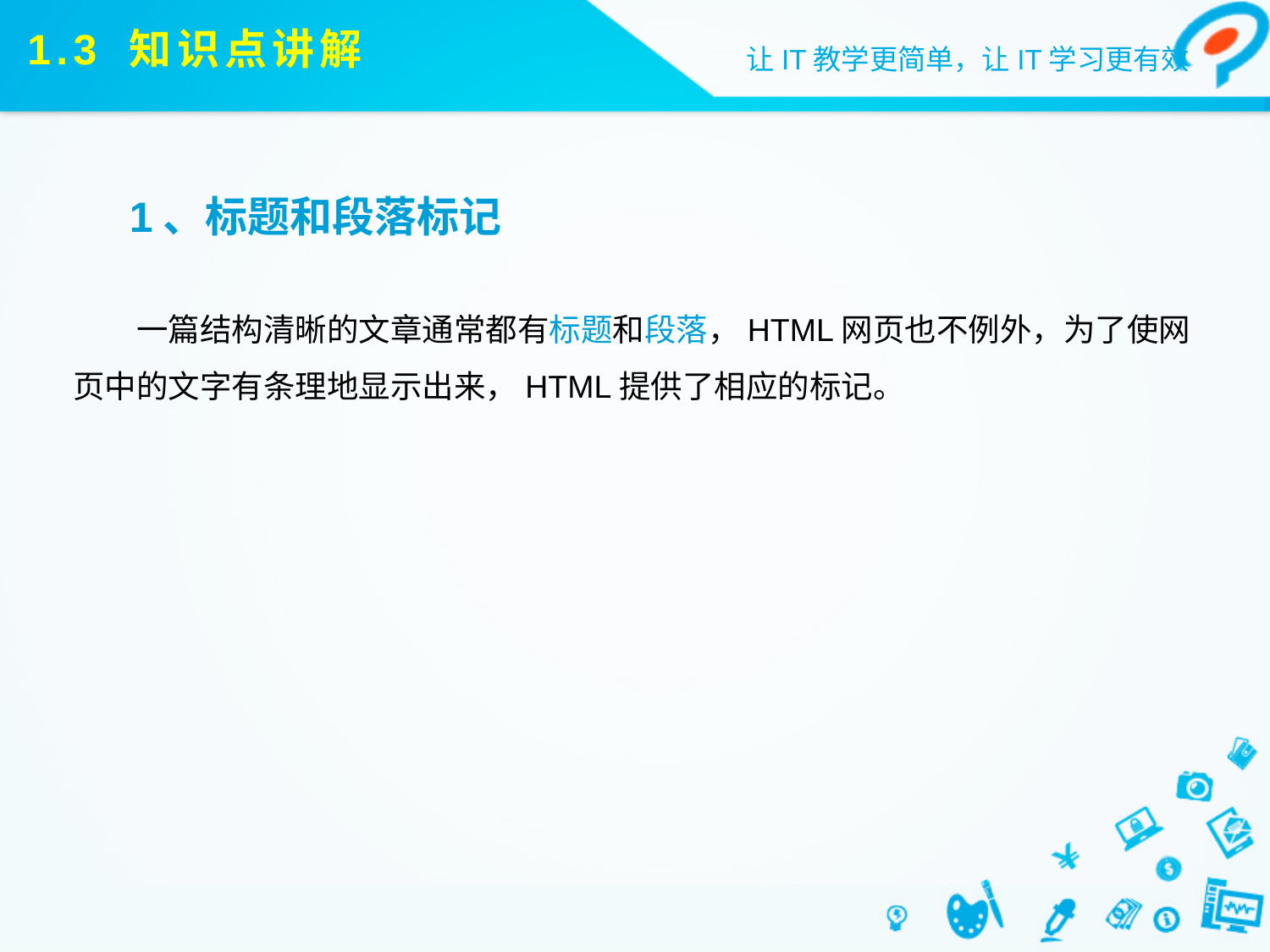

# 1.3 知识点讲解
1、标题和段落标记
一篇结构清晰的文章通常都有标题和段落，HTML网页也不例外，为了使网页中的文字有条理地显示出来，HTML提供了相应的标记。